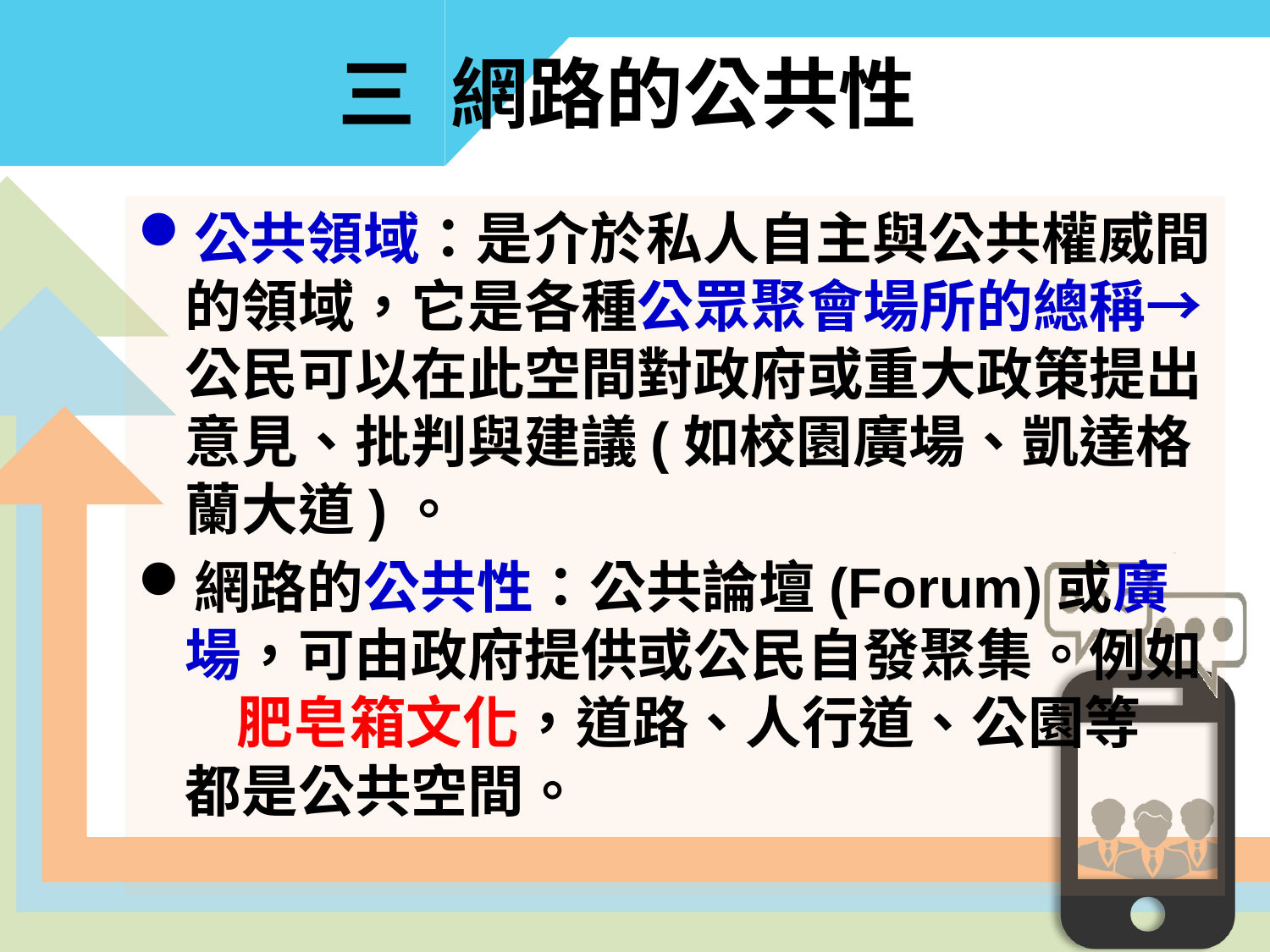

# 三  網路的公共性
公共領域：是介於私人自主與公共權威間的領域，它是各種公眾聚會場所的總稱→公民可以在此空間對政府或重大政策提出意見、批判與建議(如校園廣場、凱達格蘭大道)。
網路的公共性：公共論壇(Forum)或廣場，可由政府提供或公民自發聚集。例如     肥皂箱文化，道路、人行道、公園等     都是公共空間。